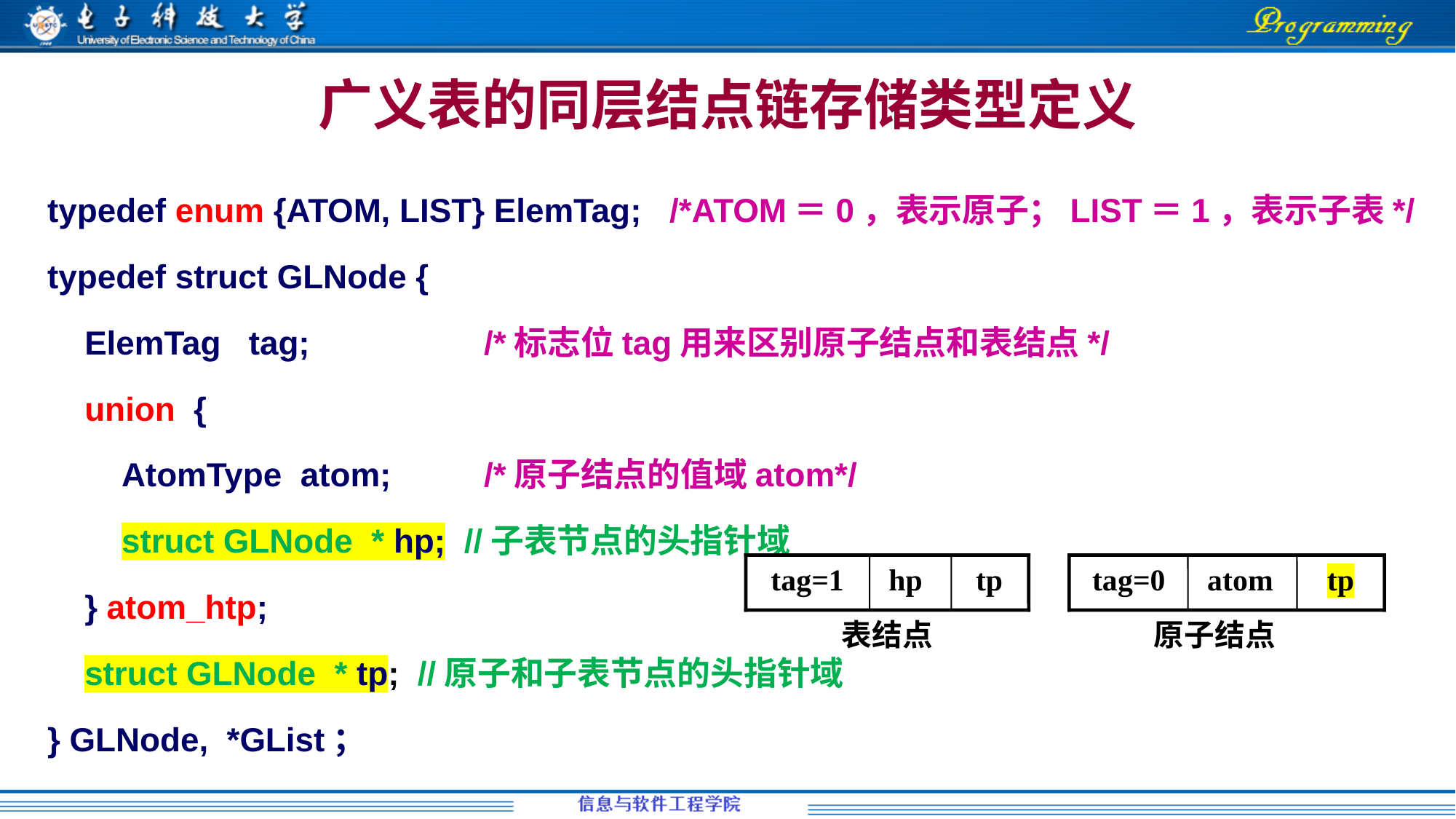

# 广义表的同层结点链存储类型定义
typedef enum {ATOM, LIST} ElemTag;   /*ATOM＝0，表示原子；LIST＝1，表示子表*/
typedef struct GLNode {
    ElemTag   tag; 		/*标志位tag用来区别原子结点和表结点*/
    union  {
        AtomType  atom;	/*原子结点的值域atom*/
        struct GLNode  * hp;  //子表节点的头指针域
    } atom_htp;
    struct GLNode  * tp;  //原子和子表节点的头指针域
} GLNode,  *GList；
tag=1

hp

tp

tag=0

atom
tp

表结点

原子结点